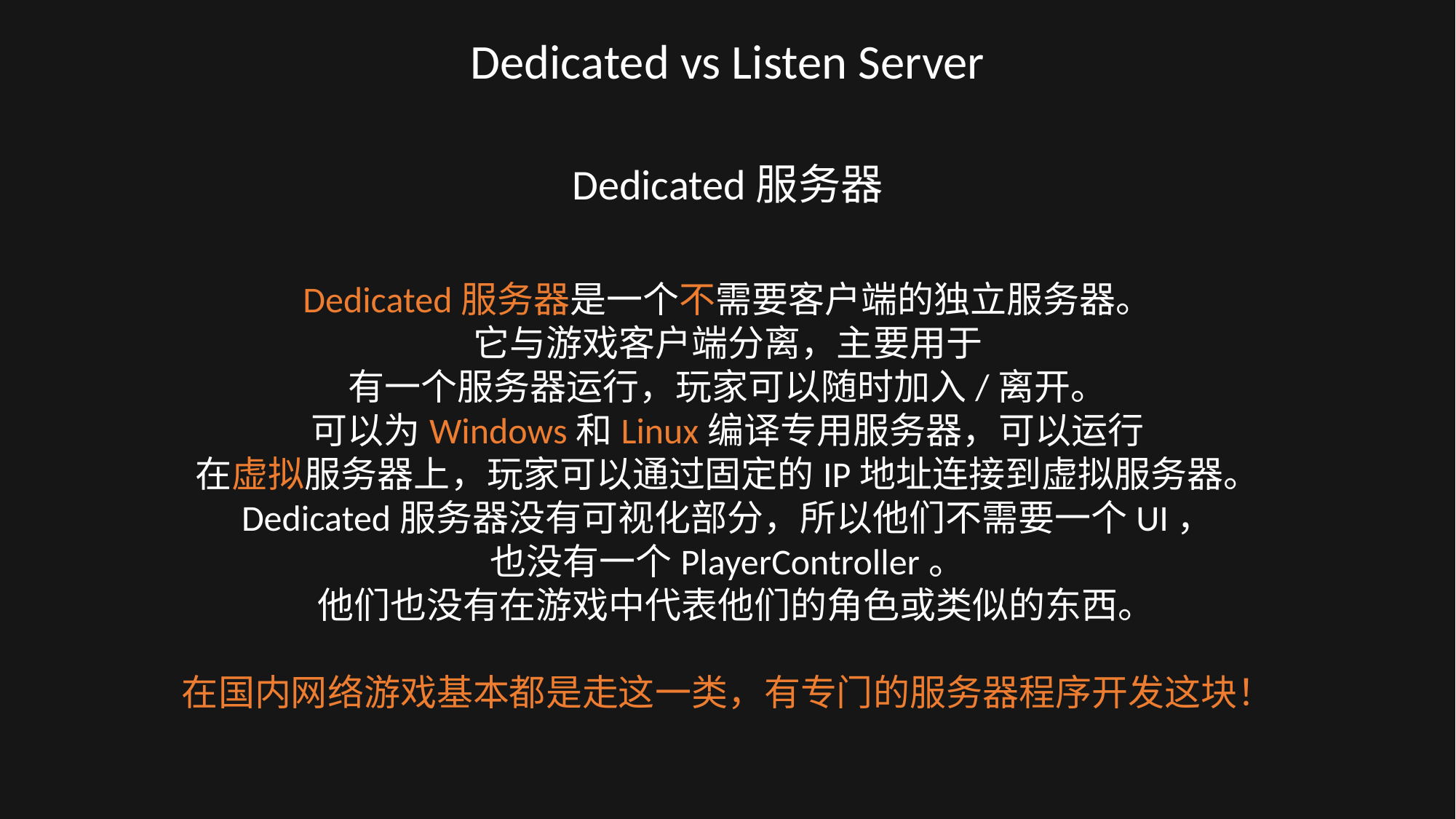

Dedicated vs Listen Server
Dedicated服务器
Dedicated服务器是一个不需要客户端的独立服务器。
它与游戏客户端分离，主要用于
有一个服务器运行，玩家可以随时加入/离开。
可以为Windows和Linux编译专用服务器，可以运行
在虚拟服务器上，玩家可以通过固定的IP地址连接到虚拟服务器。
Dedicated服务器没有可视化部分，所以他们不需要一个UI，
也没有一个PlayerController。
 他们也没有在游戏中代表他们的角色或类似的东西。

在国内网络游戏基本都是走这一类，有专门的服务器程序开发这块！